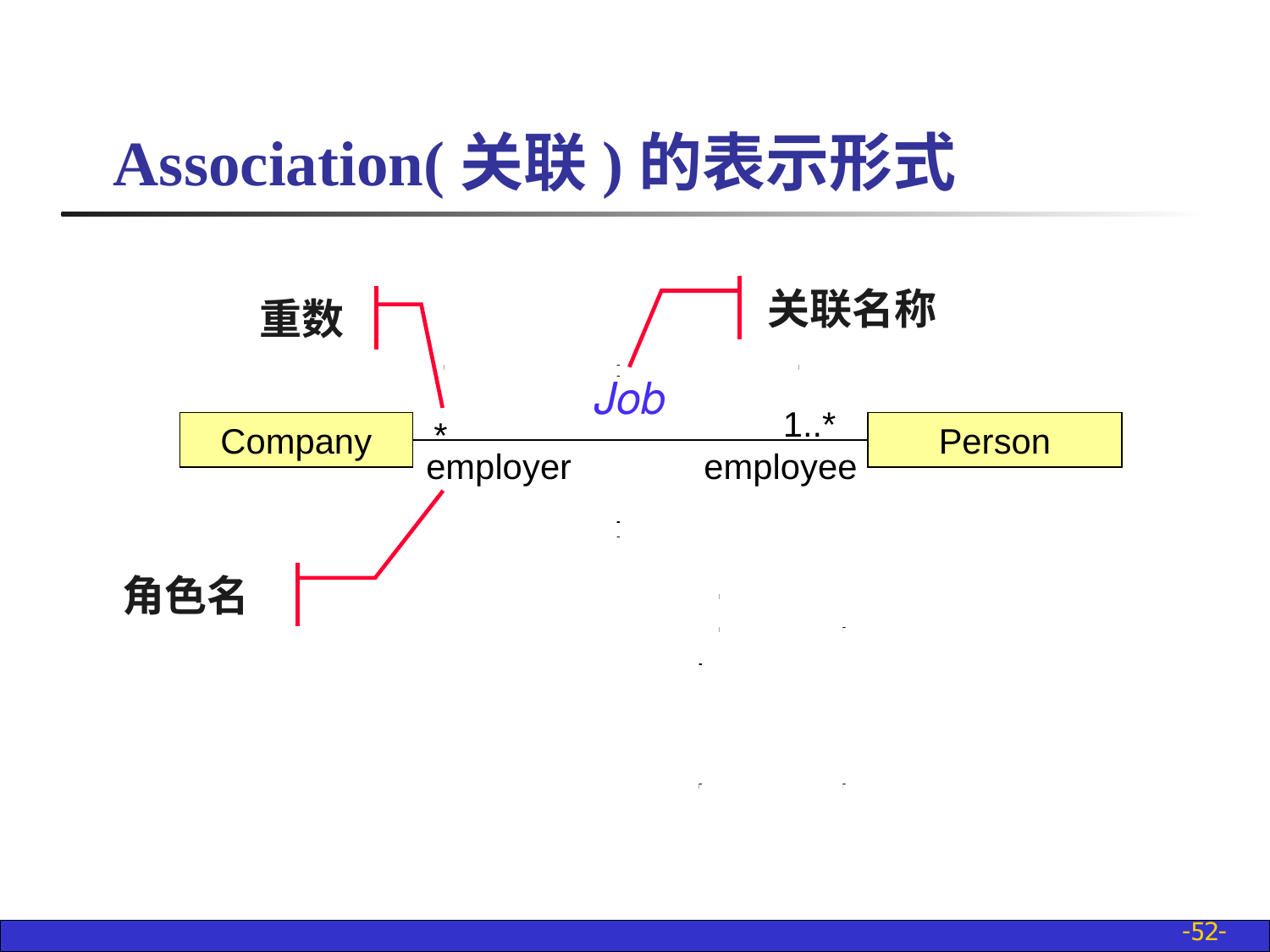

Association(关联)的表示形式
关联名称
重数

Job

1..*
Company
*
Person
employer
employee

角色名

-52-